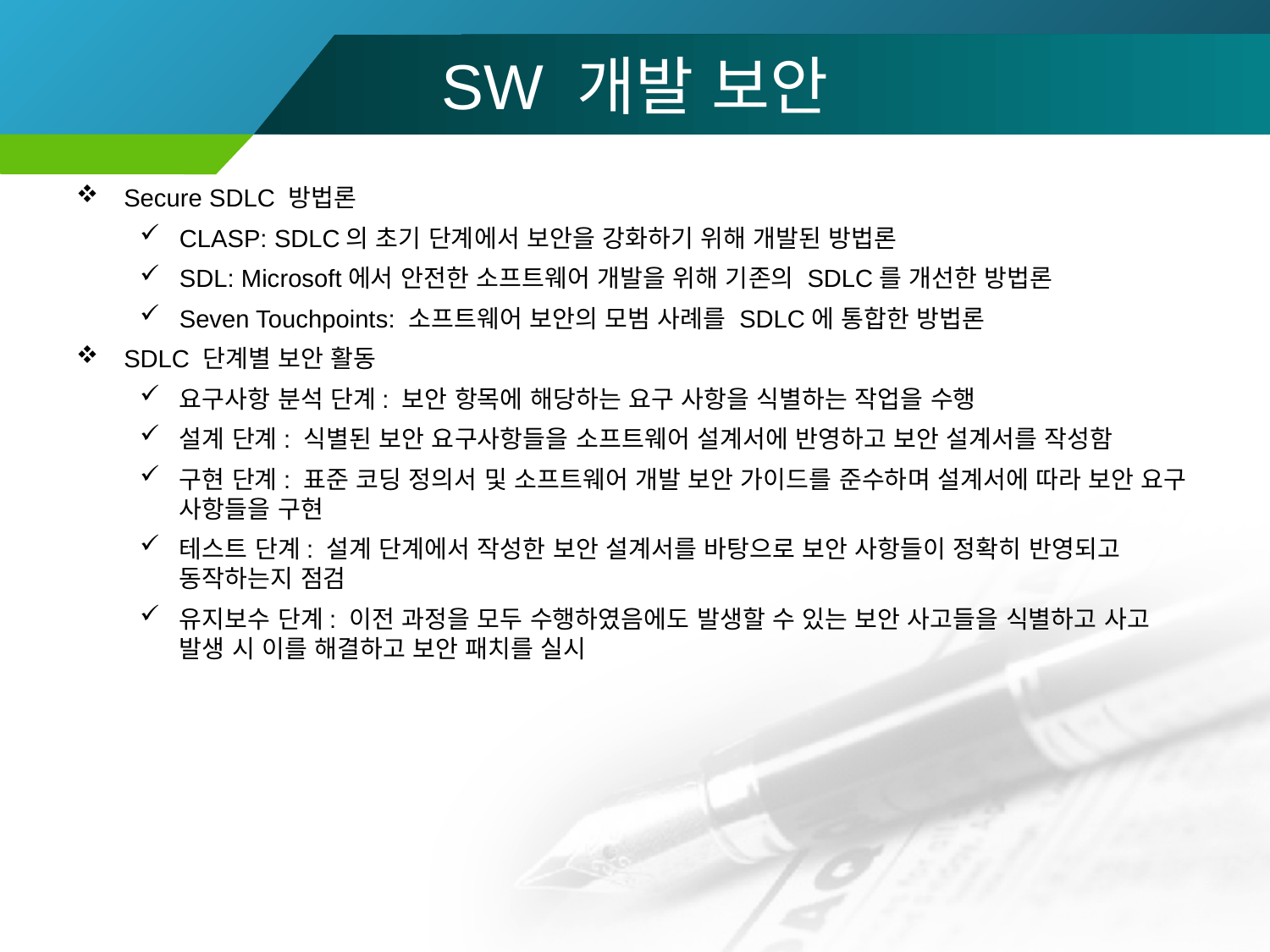

# SW 개발 보안
Secure SDLC 방법론
CLASP: SDLC의 초기 단계에서 보안을 강화하기 위해 개발된 방법론
SDL: Microsoft에서 안전한 소프트웨어 개발을 위해 기존의 SDLC를 개선한 방법론
Seven Touchpoints: 소프트웨어 보안의 모범 사례를 SDLC에 통합한 방법론
SDLC 단계별 보안 활동
요구사항 분석 단계: 보안 항목에 해당하는 요구 사항을 식별하는 작업을 수행
설계 단계: 식별된 보안 요구사항들을 소프트웨어 설계서에 반영하고 보안 설계서를 작성함
구현 단계: 표준 코딩 정의서 및 소프트웨어 개발 보안 가이드를 준수하며 설계서에 따라 보안 요구 사항들을 구현
테스트 단계: 설계 단계에서 작성한 보안 설계서를 바탕으로 보안 사항들이 정확히 반영되고 동작하는지 점검
유지보수 단계: 이전 과정을 모두 수행하였음에도 발생할 수 있는 보안 사고들을 식별하고 사고 발생 시 이를 해결하고 보안 패치를 실시